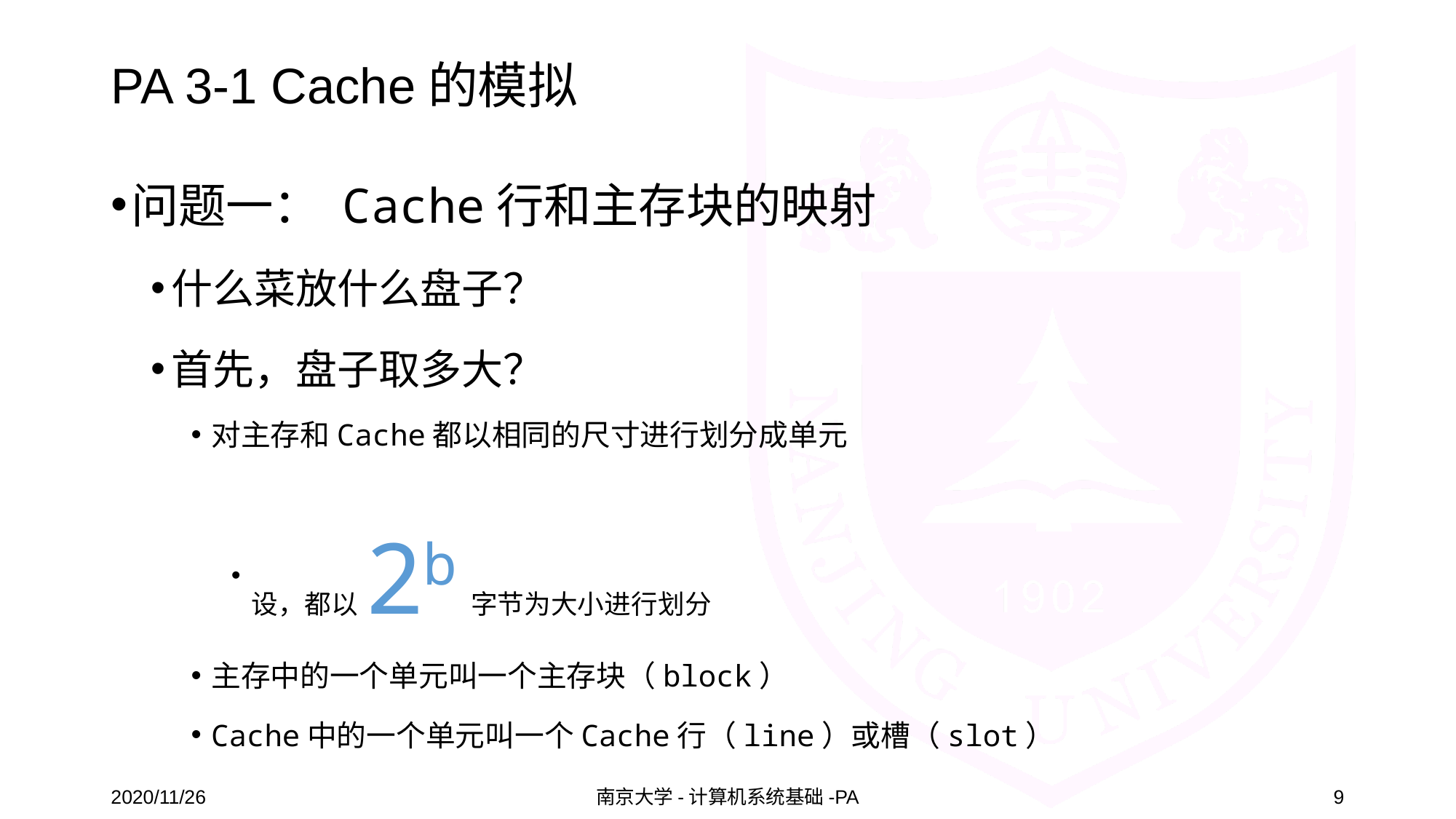

# PA 3-1 Cache的模拟
问题一： Cache行和主存块的映射
什么菜放什么盘子？
首先，盘子取多大？
对主存和Cache都以相同的尺寸进行划分成单元
设，都以2b字节为大小进行划分
主存中的一个单元叫一个主存块（block）
Cache中的一个单元叫一个Cache行（line）或槽（slot）
2020/11/26
南京大学-计算机系统基础-PA
9